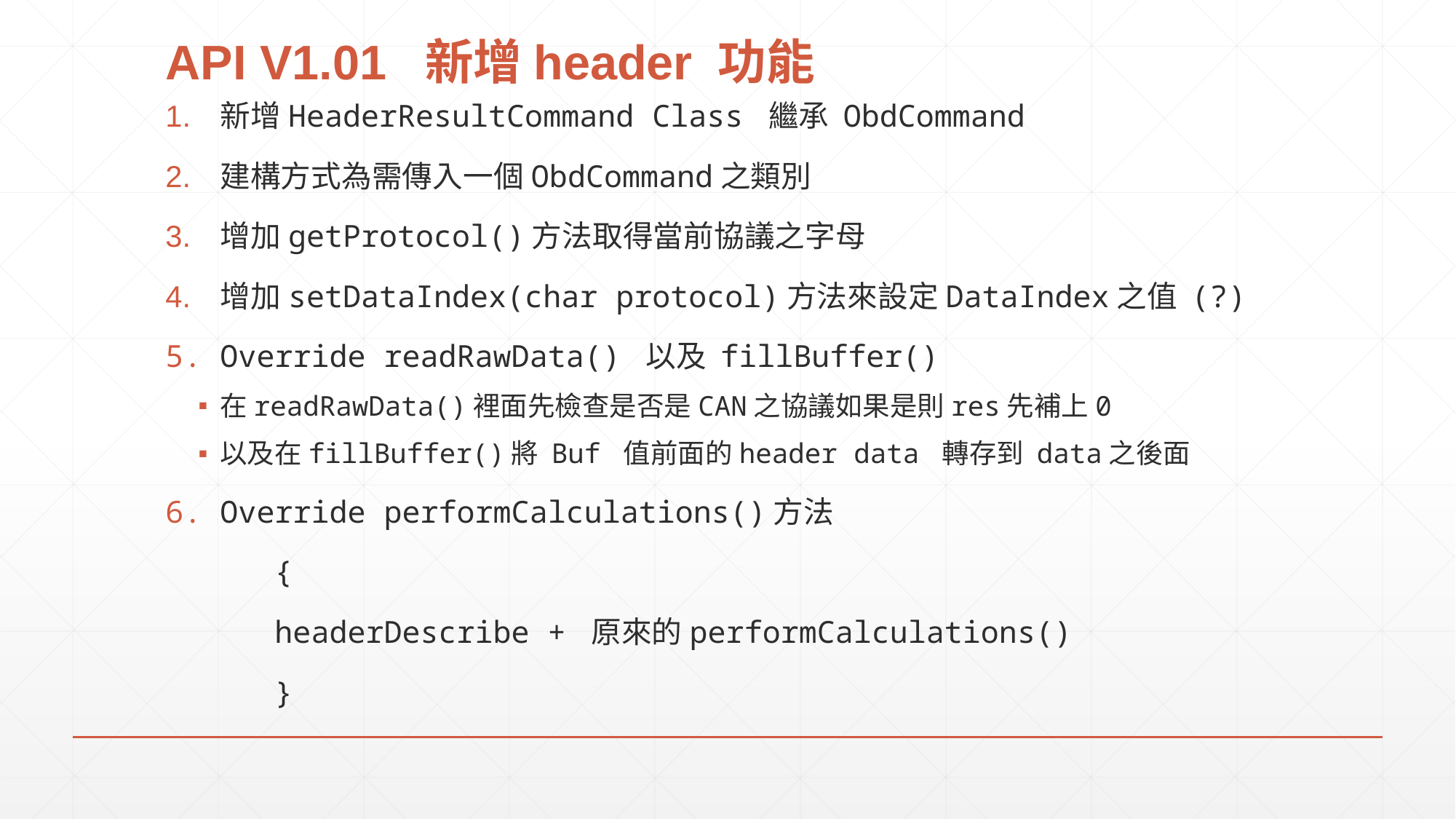

# API V1.01  新增header 功能
新增HeaderResultCommand Class 繼承 ObdCommand
建構方式為需傳入一個ObdCommand之類別
增加getProtocol()方法取得當前協議之字母
增加setDataIndex(char protocol)方法來設定DataIndex之值 (?)
Override readRawData() 以及 fillBuffer()
在readRawData()裡面先檢查是否是CAN之協議如果是則res先補上0
以及在fillBuffer()將 Buf 值前面的header data 轉存到 data之後面
Override performCalculations()方法
	{
	headerDescribe + 原來的performCalculations()
	}